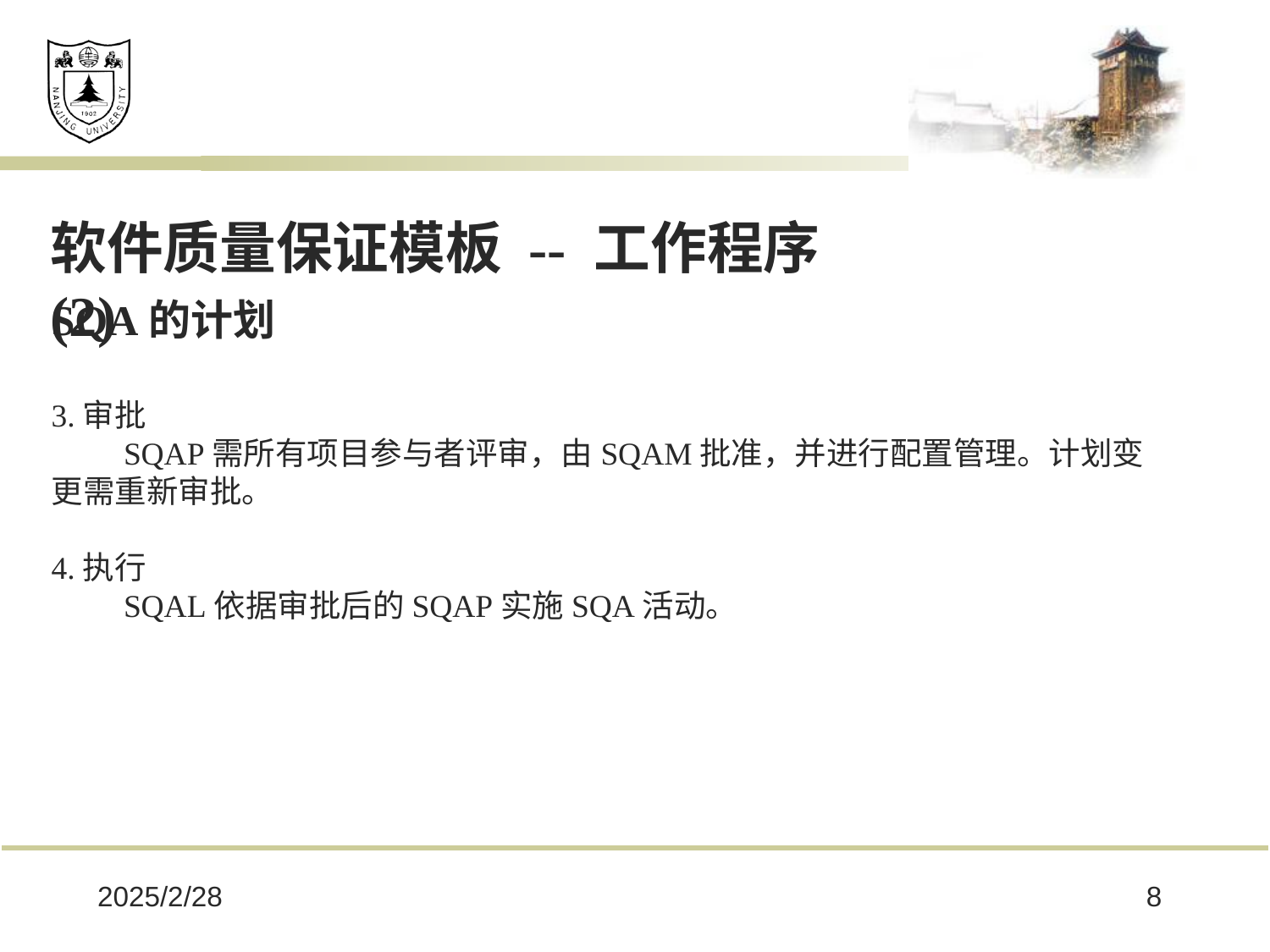

软件质量保证模板 -- 工作程序(2)
SQA的计划

3.审批
         SQAP需所有项目参与者评审，由SQAM批准，并进行配置管理。计划变更需重新审批。

4.执行
         SQAL依据审批后的SQAP实施SQA活动。
2025/2/28
8